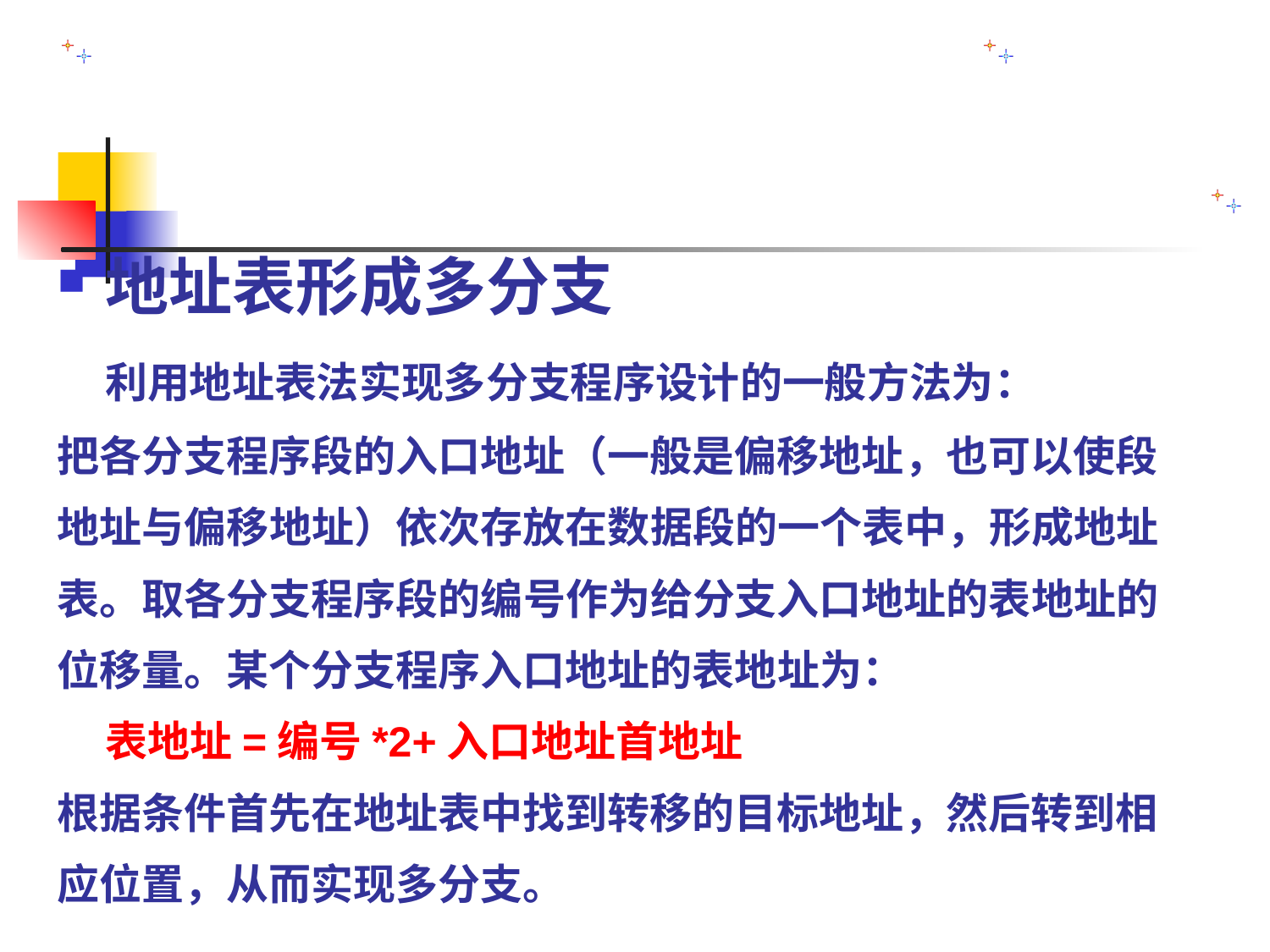

地址表形成多分支
	利用地址表法实现多分支程序设计的一般方法为：
把各分支程序段的入口地址（一般是偏移地址，也可以使段
地址与偏移地址）依次存放在数据段的一个表中，形成地址
表。取各分支程序段的编号作为给分支入口地址的表地址的
位移量。某个分支程序入口地址的表地址为：
	表地址=编号*2+入口地址首地址
根据条件首先在地址表中找到转移的目标地址，然后转到相
应位置，从而实现多分支。
97